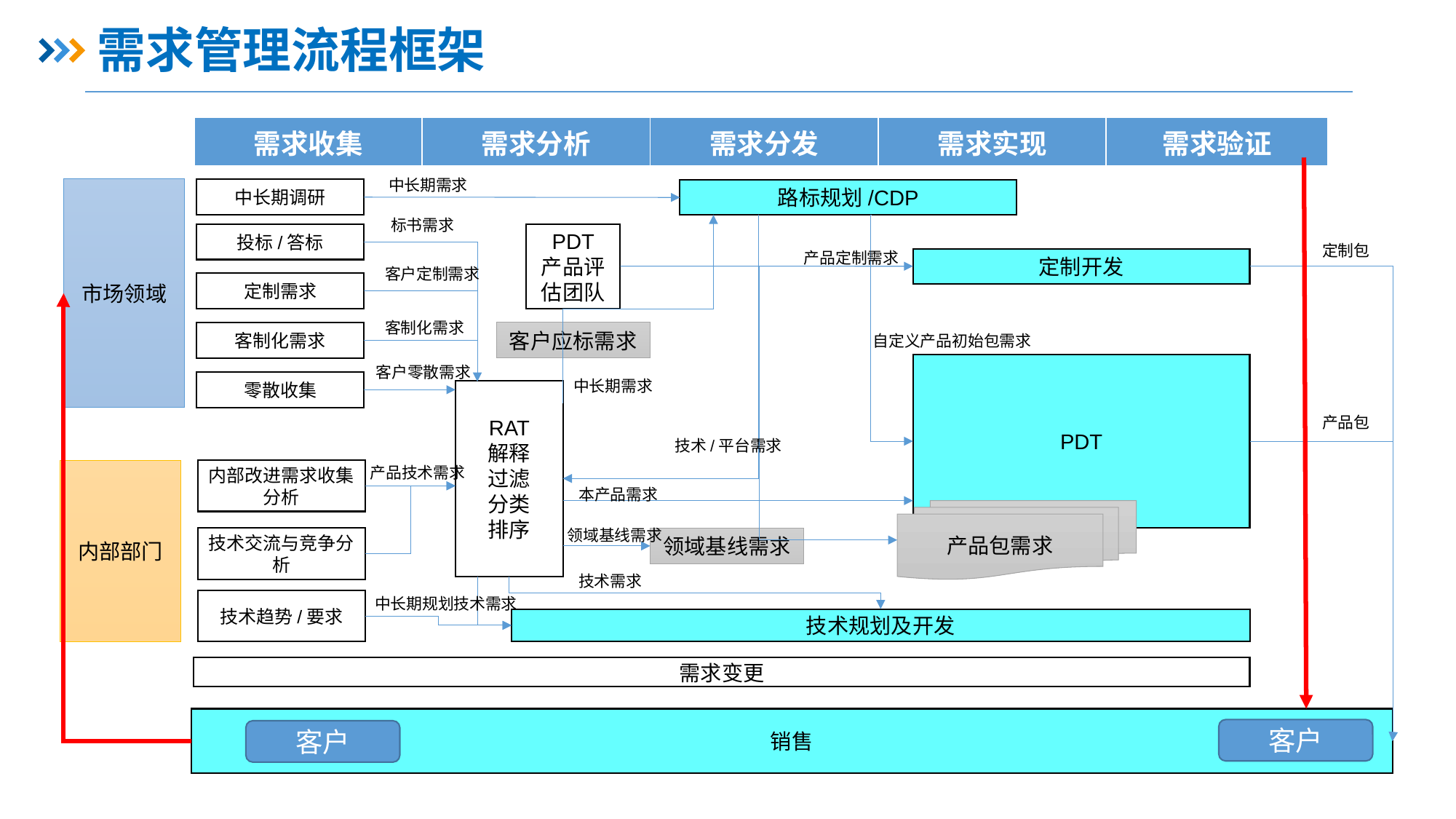

# 需求管理流程框架
| 需求收集 | 需求分析 | 需求分发 | 需求实现 | 需求验证 |
| --- | --- | --- | --- | --- |
中长期需求
市场领域
中长期调研
路标规划/CDP
标书需求
投标/答标
PDT
产品评估团队
定制包
产品定制需求
定制开发
客户定制需求
定制需求
客制化需求
客制化需求
客户应标需求
自定义产品初始包需求
PDT
客户零散需求
中长期需求
零散收集
RAT
解释
过滤
分类
排序
产品包
技术/平台需求
产品技术需求
内部部门
内部改进需求收集分析
本产品需求
产品包需求
领域基线需求
技术交流与竞争分析
领域基线需求
技术需求
中长期规划技术需求
技术趋势/要求
技术规划及开发
需求变更
销售
客户
客户